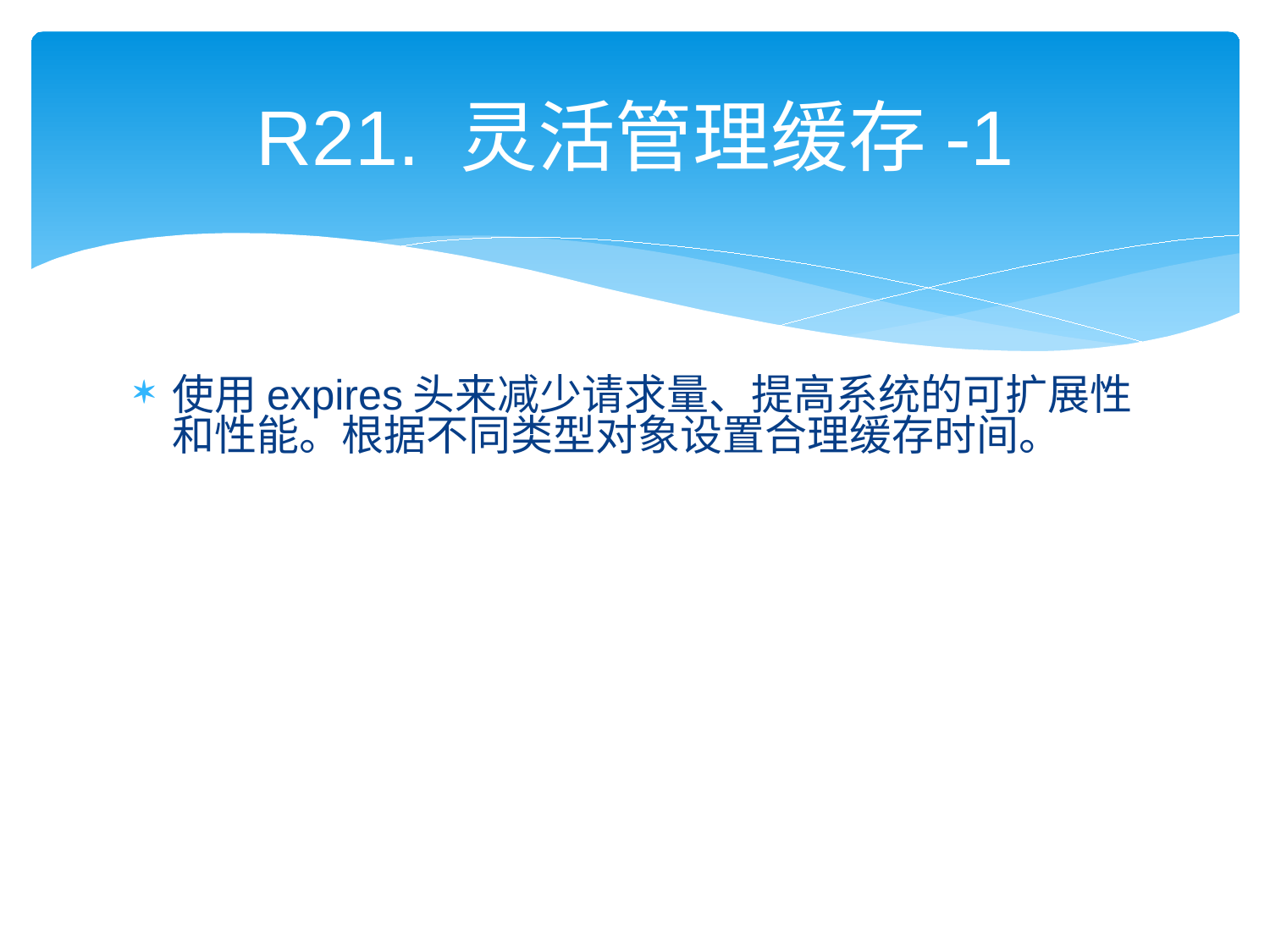

# R21. 灵活管理缓存-1
使用expires头来减少请求量、提高系统的可扩展性和性能。根据不同类型对象设置合理缓存时间。